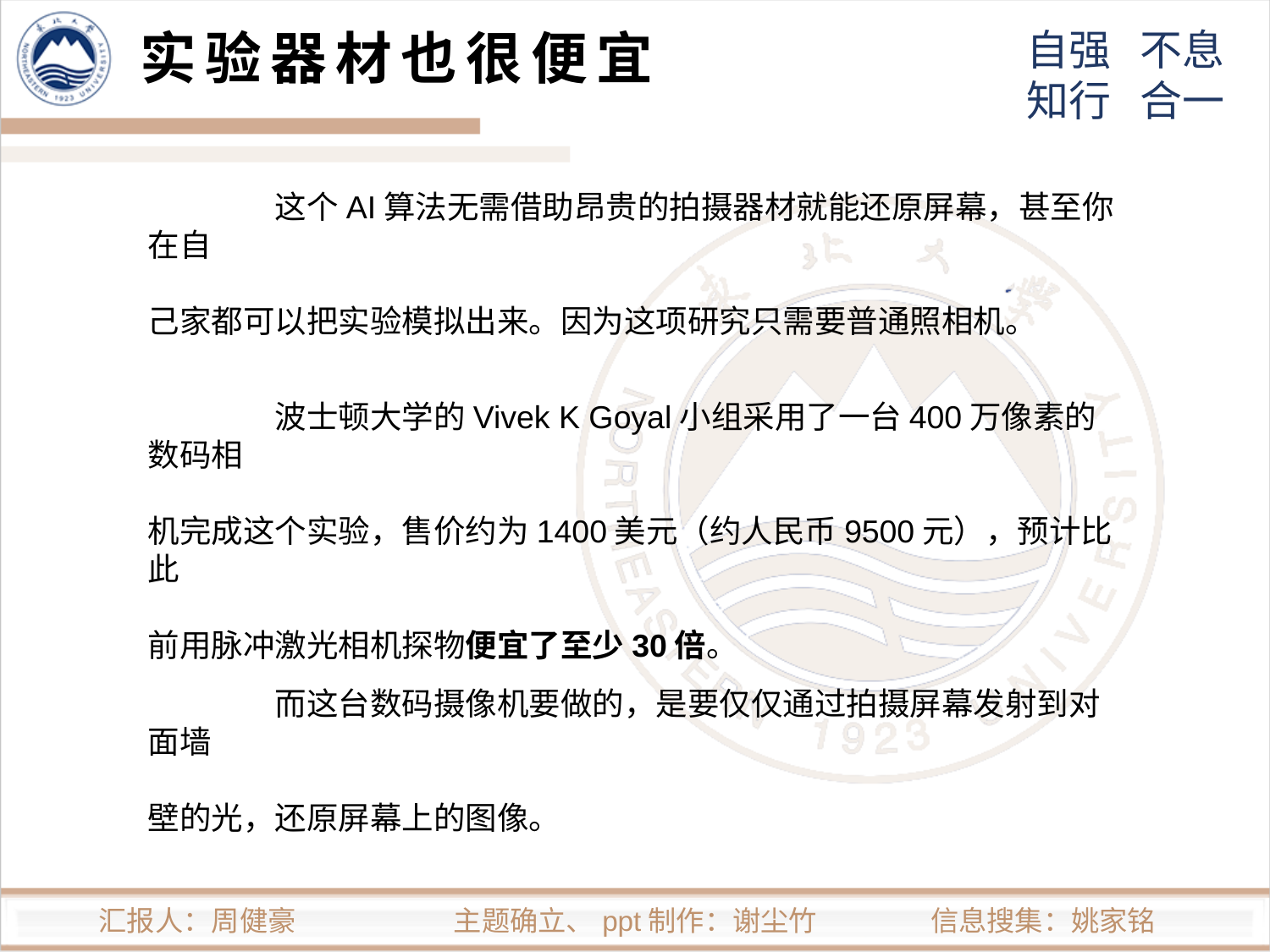

实验器材也很便宜
	这个AI算法无需借助昂贵的拍摄器材就能还原屏幕，甚至你在自

己家都可以把实验模拟出来。因为这项研究只需要普通照相机。
	波士顿大学的Vivek K Goyal小组采用了一台400万像素的数码相

机完成这个实验，售价约为1400美元（约人民币9500元），预计比此

前用脉冲激光相机探物便宜了至少30倍。
	而这台数码摄像机要做的，是要仅仅通过拍摄屏幕发射到对面墙

壁的光，还原屏幕上的图像。